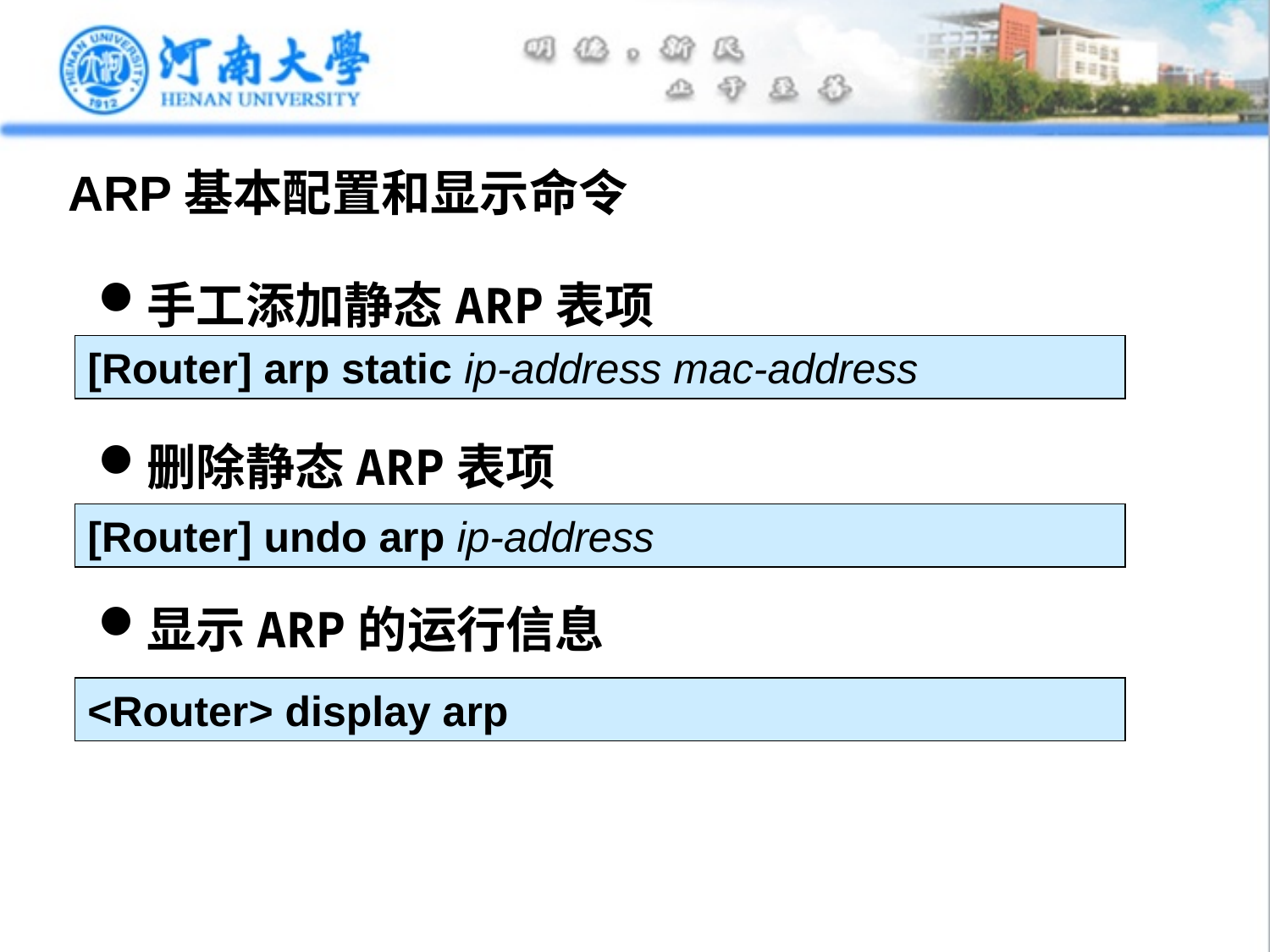

# ARP基本配置和显示命令
手工添加静态ARP表项

删除静态ARP表项

显示ARP的运行信息
[Router] arp static ip-address mac-address
[Router] undo arp ip-address
<Router> display arp